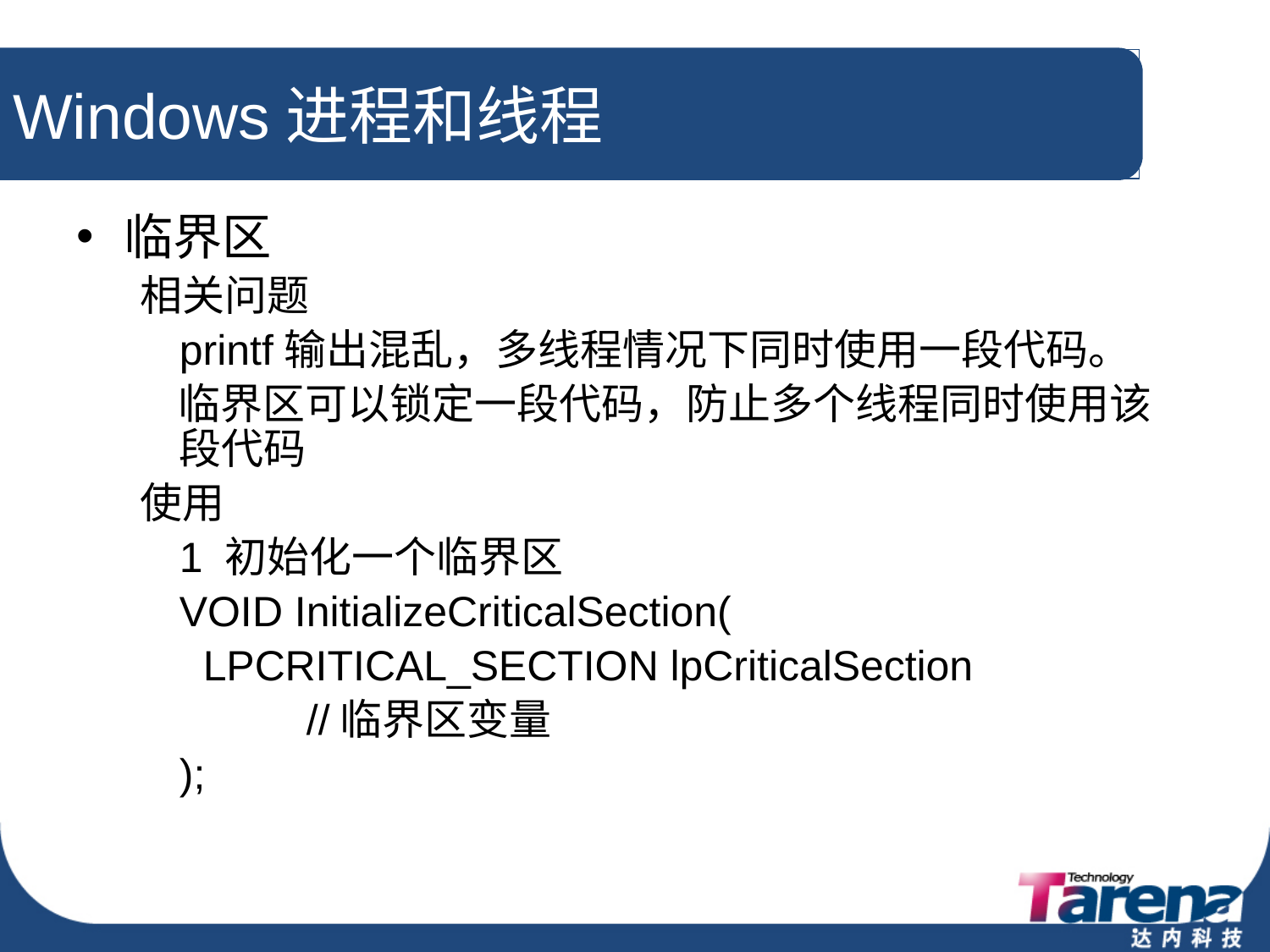

# Windows进程和线程
临界区
相关问题
	printf输出混乱，多线程情况下同时使用一段代码。
   临界区可以锁定一段代码，防止多个线程同时使用该段代码
使用
	1 初始化一个临界区
	VOID InitializeCriticalSection(
	  LPCRITICAL_SECTION lpCriticalSection
	  	//临界区变量
	);